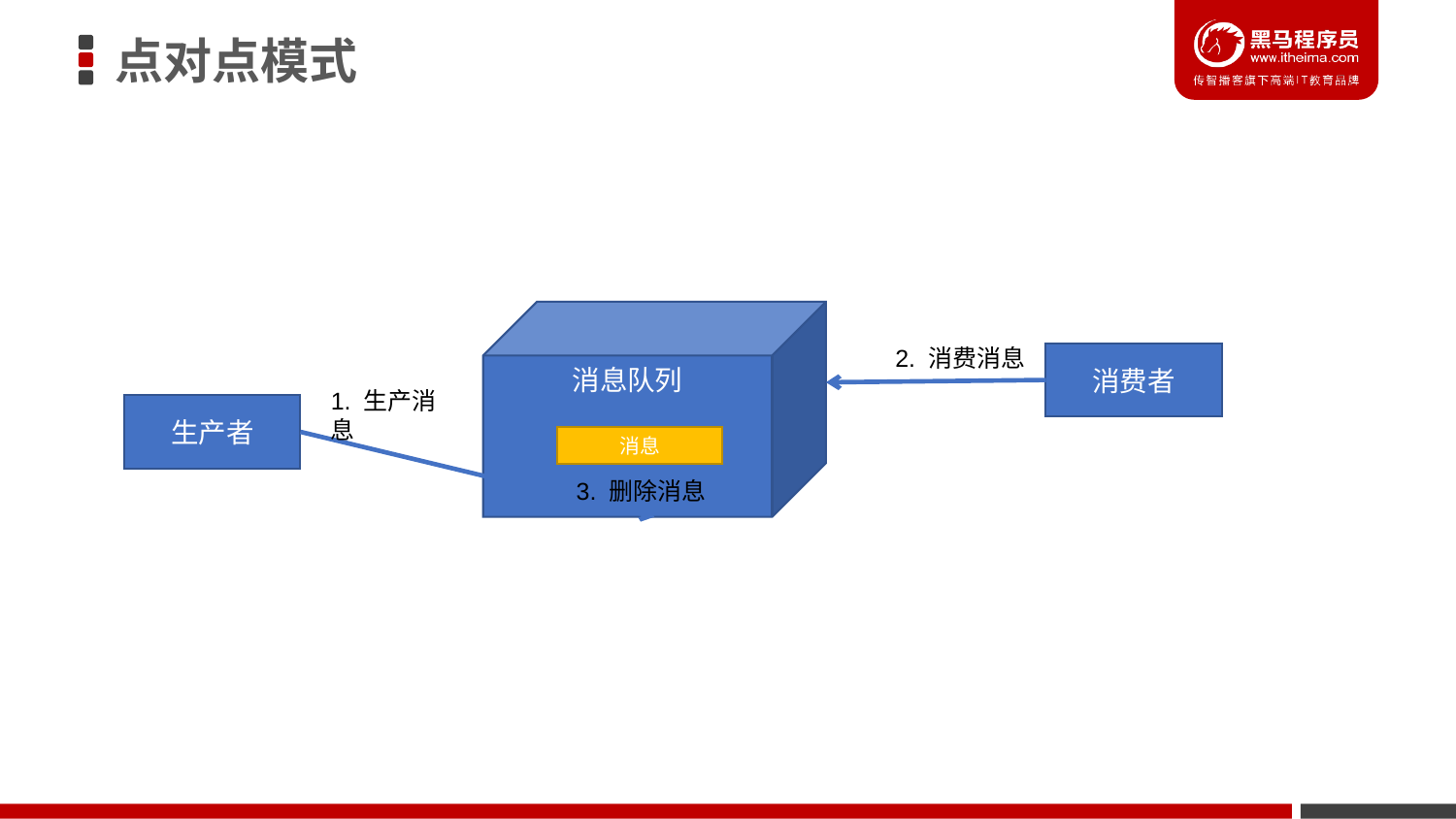

# 点对点模式
消息队列
2. 消费消息
消费者
1. 生产消息
生产者
消息
3. 删除消息